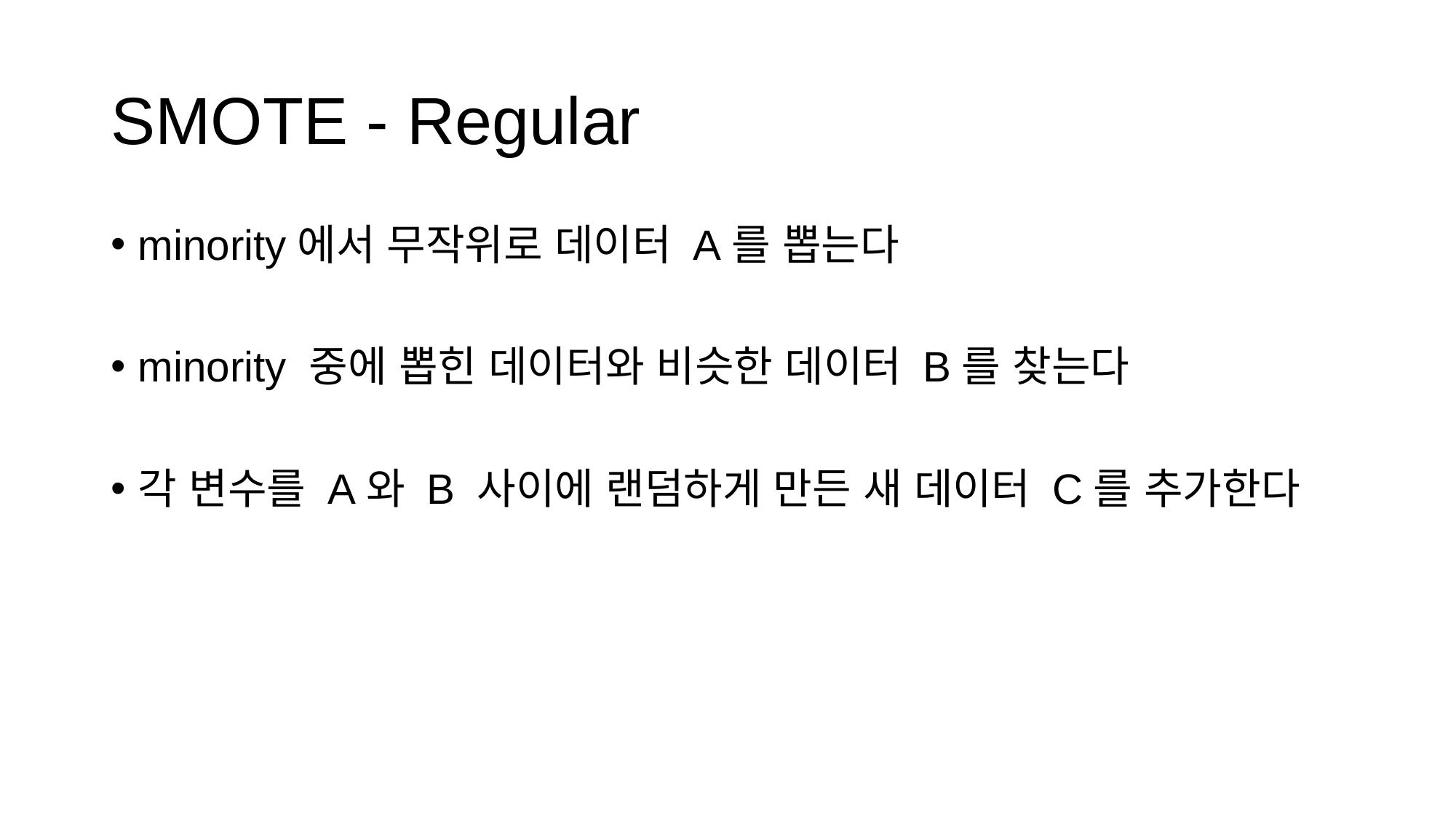

# SMOTE - Regular
minority에서 무작위로 데이터 A를 뽑는다

minority 중에 뽑힌 데이터와 비슷한 데이터 B를 찾는다

각 변수를 A와 B 사이에 랜덤하게 만든 새 데이터 C를 추가한다